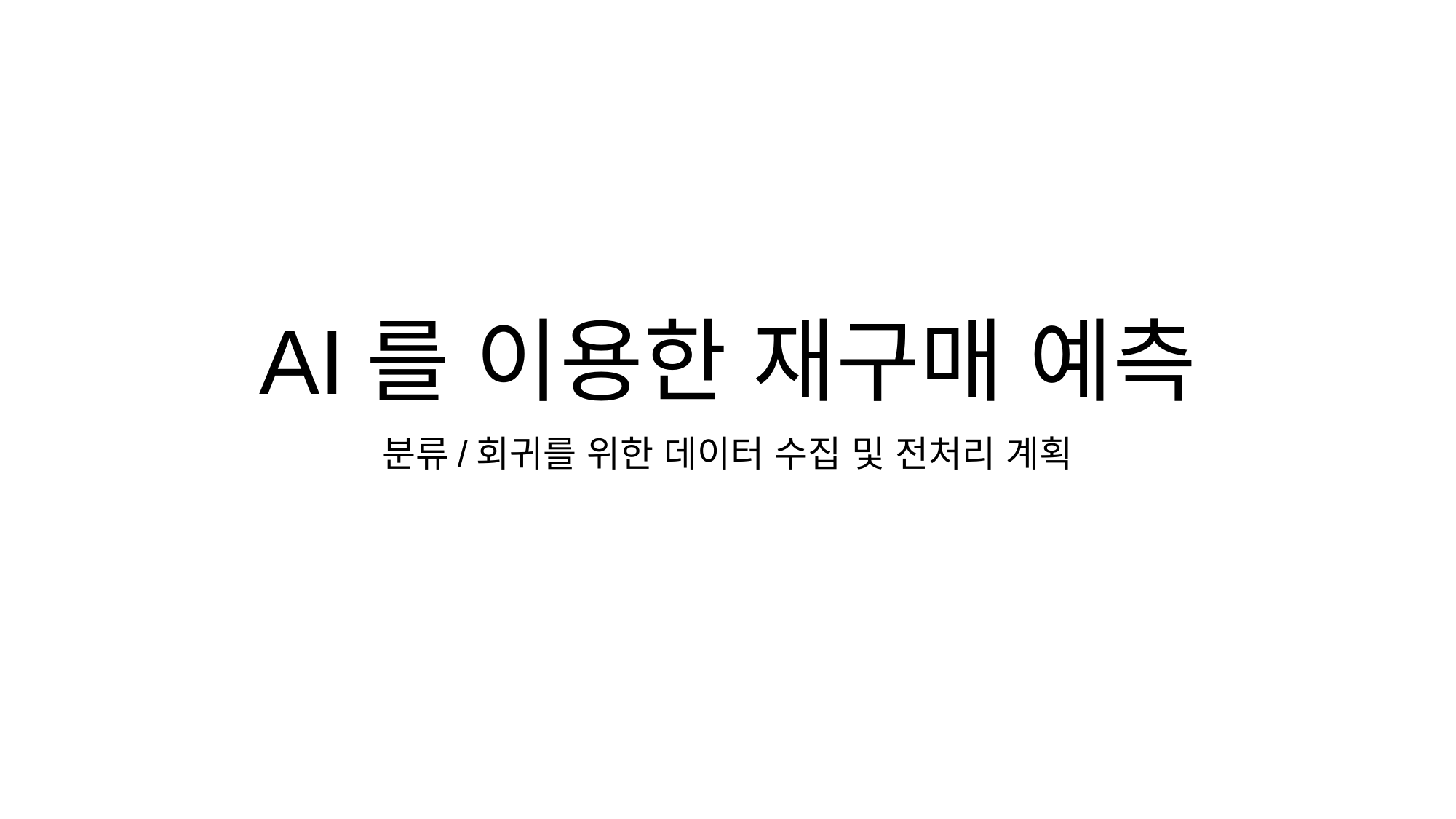

# AI를 이용한 재구매 예측
분류/회귀를 위한 데이터 수집 및 전처리 계획